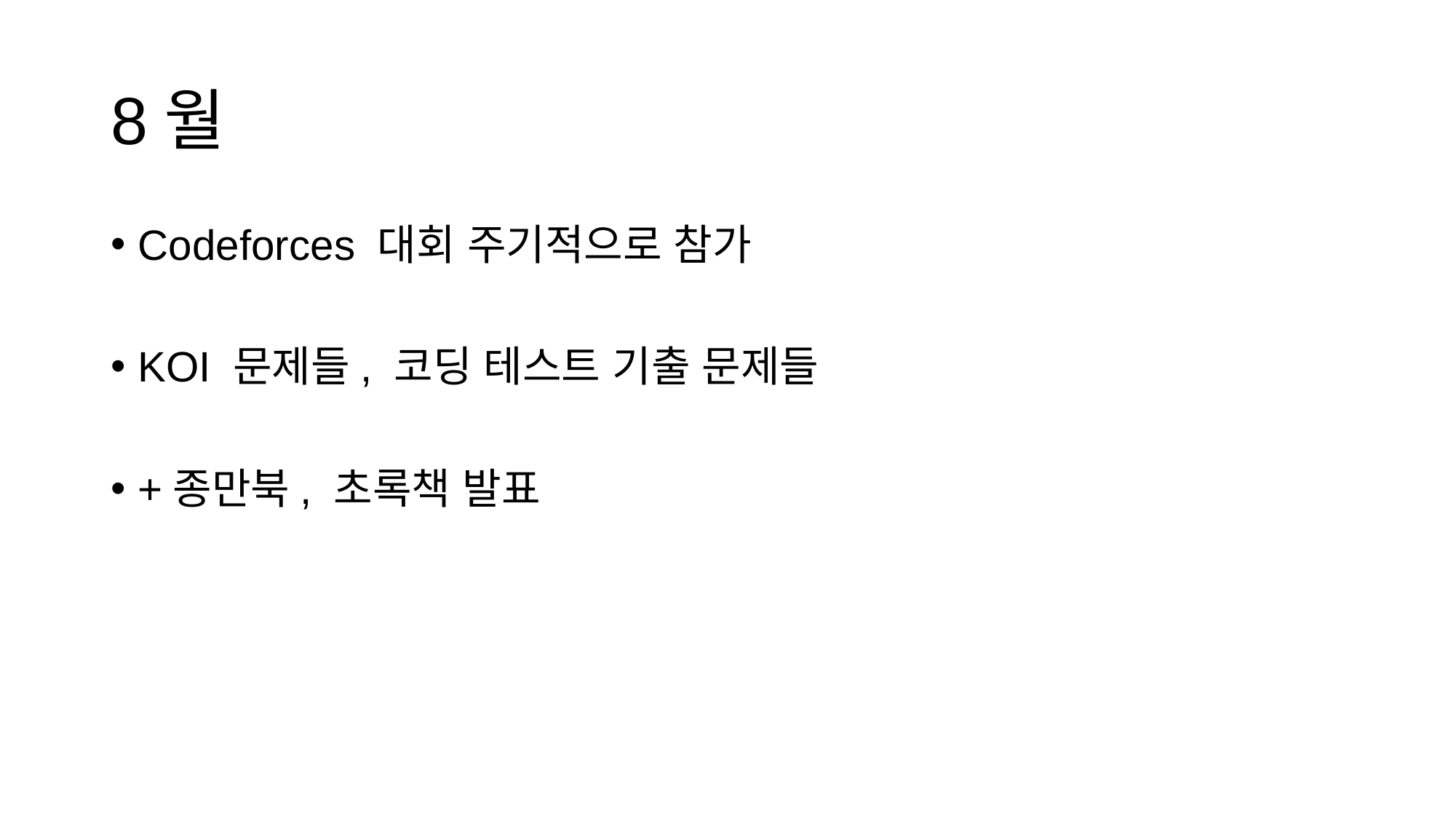

# 8월
Codeforces 대회 주기적으로 참가

KOI 문제들, 코딩 테스트 기출 문제들

+종만북, 초록책 발표